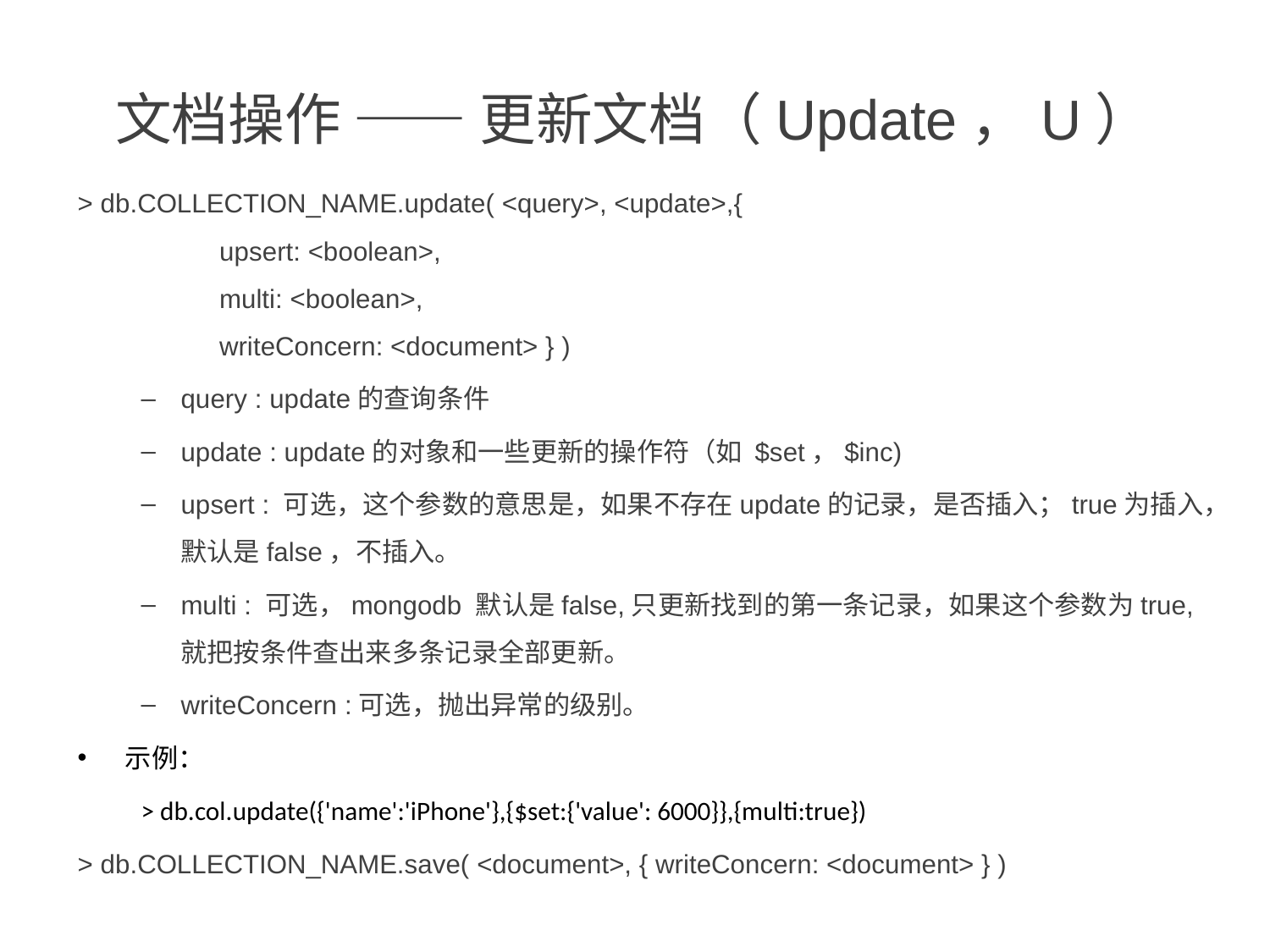

# 文档操作 —— 更新文档（Update，U）
> db.COLLECTION_NAME.update( <query>, <update>,{
	  upsert: <boolean>,
	  multi: <boolean>,
	  writeConcern: <document> } )
query : update的查询条件
update : update的对象和一些更新的操作符（如 $set，$inc)
upsert : 可选，这个参数的意思是，如果不存在update的记录，是否插入；true为插入，默认是false，不插入。
multi : 可选，mongodb 默认是false,只更新找到的第一条记录，如果这个参数为true,就把按条件查出来多条记录全部更新。
writeConcern :可选，抛出异常的级别。
示例：
> db.col.update({'name':'iPhone'},{$set:{'value': 6000}},{multi:true})
> db.COLLECTION_NAME.save( <document>, { writeConcern: <document> } )